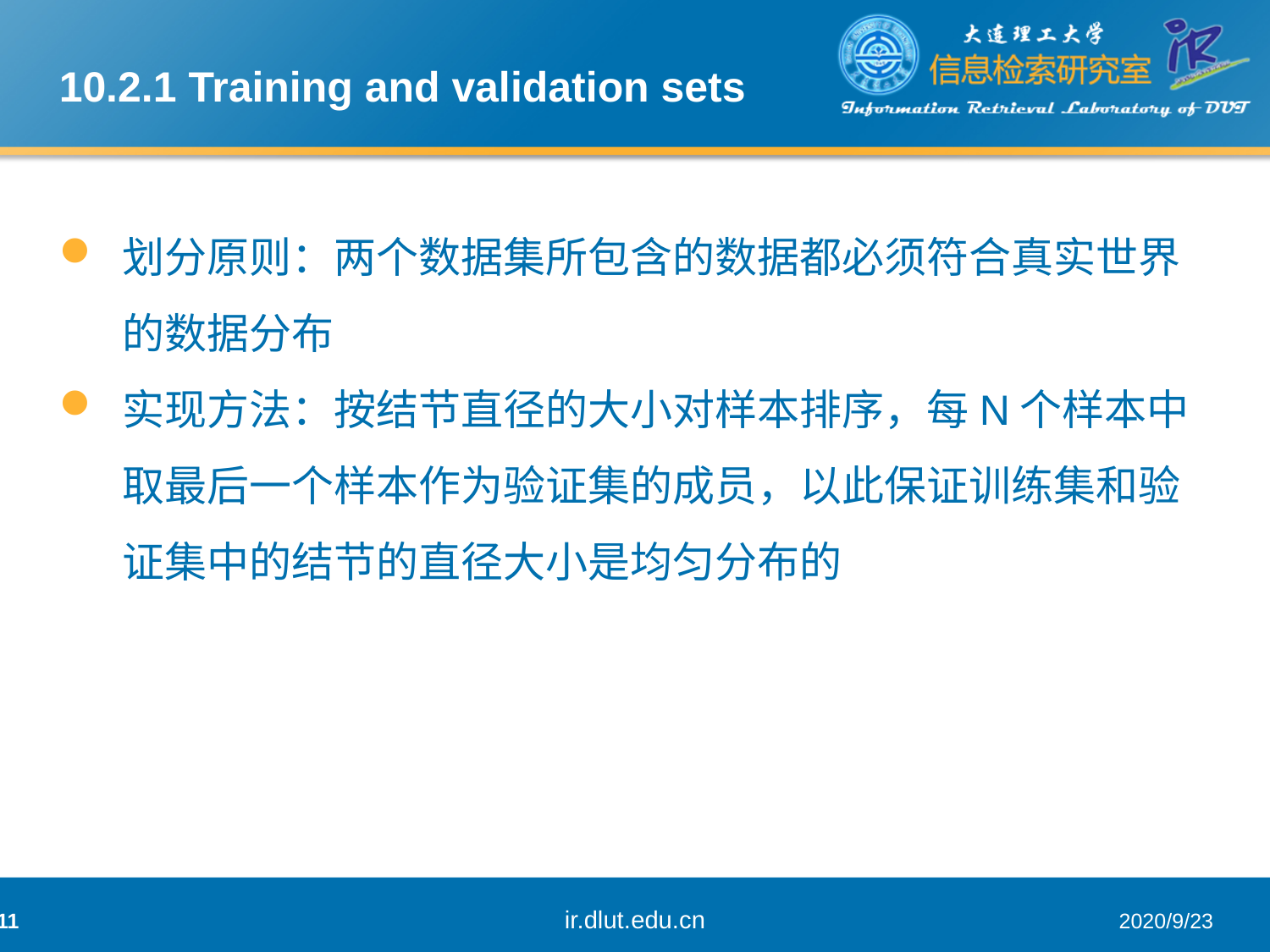

10.2.1 Training and validation sets
划分原则：两个数据集所包含的数据都必须符合真实世界的数据分布
实现方法：按结节直径的大小对样本排序，每N个样本中取最后一个样本作为验证集的成员，以此保证训练集和验证集中的结节的直径大小是均匀分布的